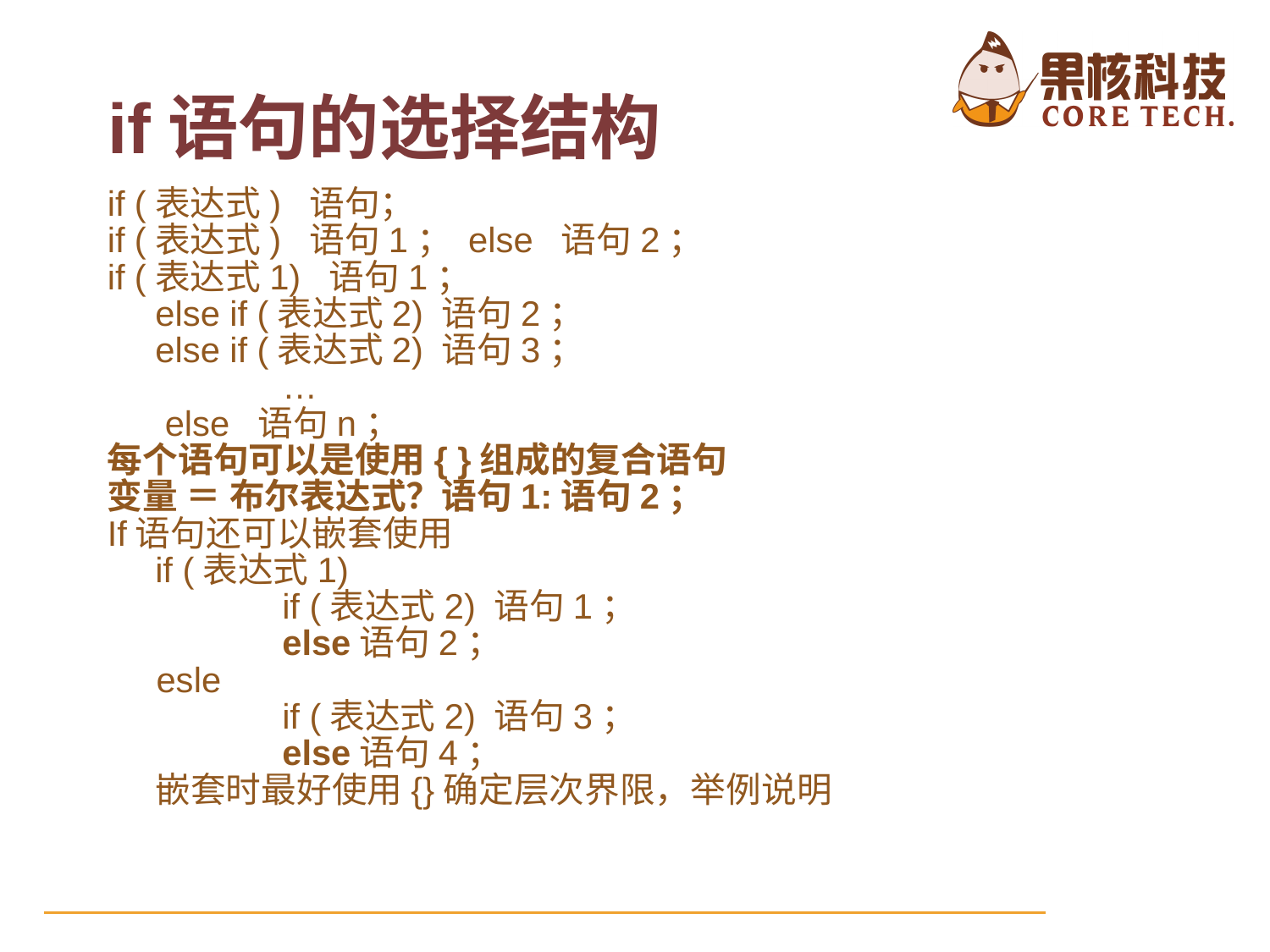

# if语句的选择结构
if (表达式)  语句；
if (表达式)  语句1； else  语句2；
if (表达式1)  语句1；
	else if (表达式2) 语句2；
	else if (表达式2) 语句3；
		…
	 else  语句n；
每个语句可以是使用{ }组成的复合语句
变量 ＝ 布尔表达式？语句1:语句2；
If语句还可以嵌套使用
	if (表达式1)
		if (表达式2) 语句1；
		else语句2；
     esle
		if (表达式2) 语句3；
		else语句4；
	嵌套时最好使用{}确定层次界限，举例说明